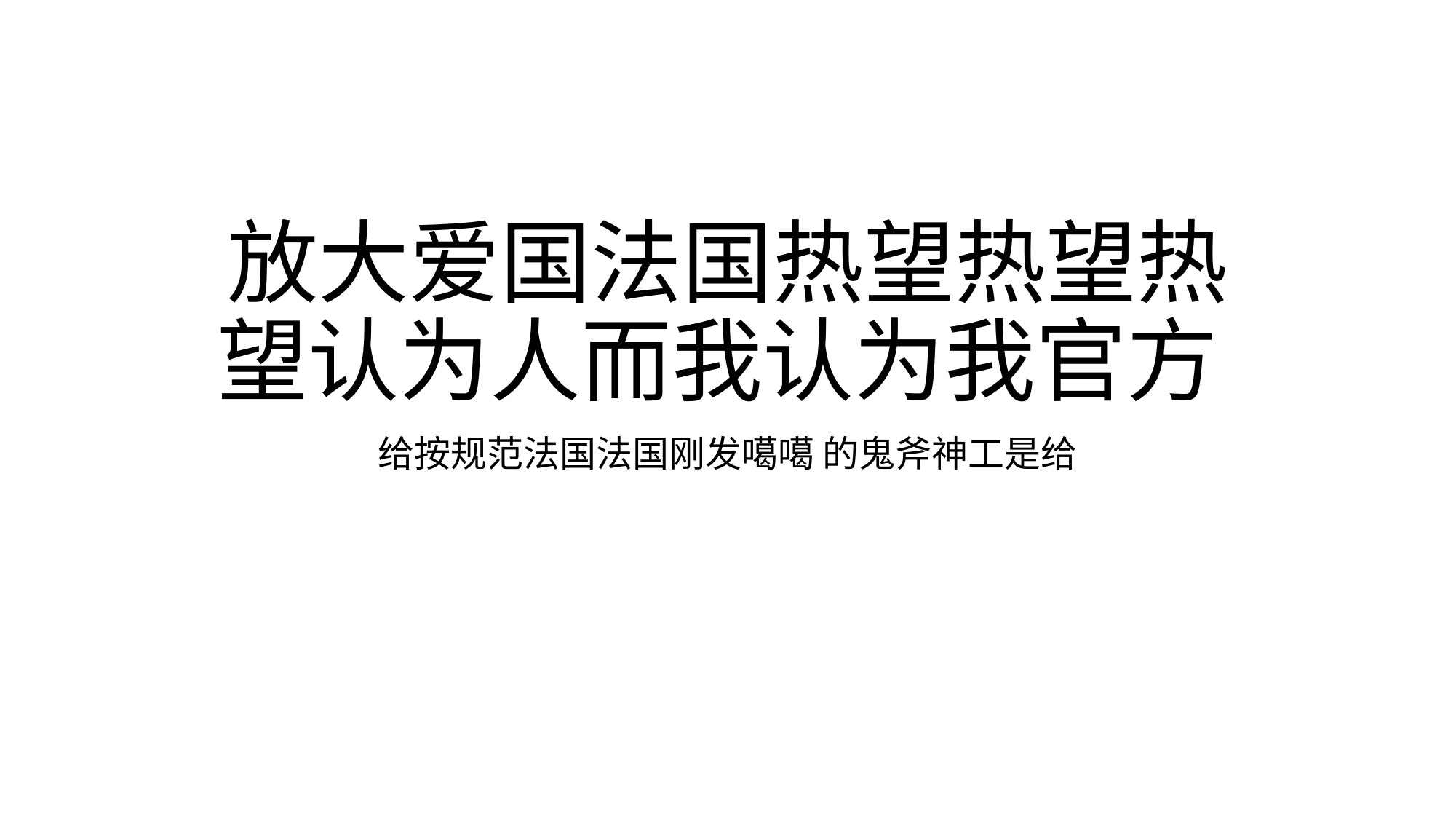

# 放大爱国法国热望热望热望认为人而我认为我官方
给按规范法国法国刚发噶噶 的鬼斧神工是给